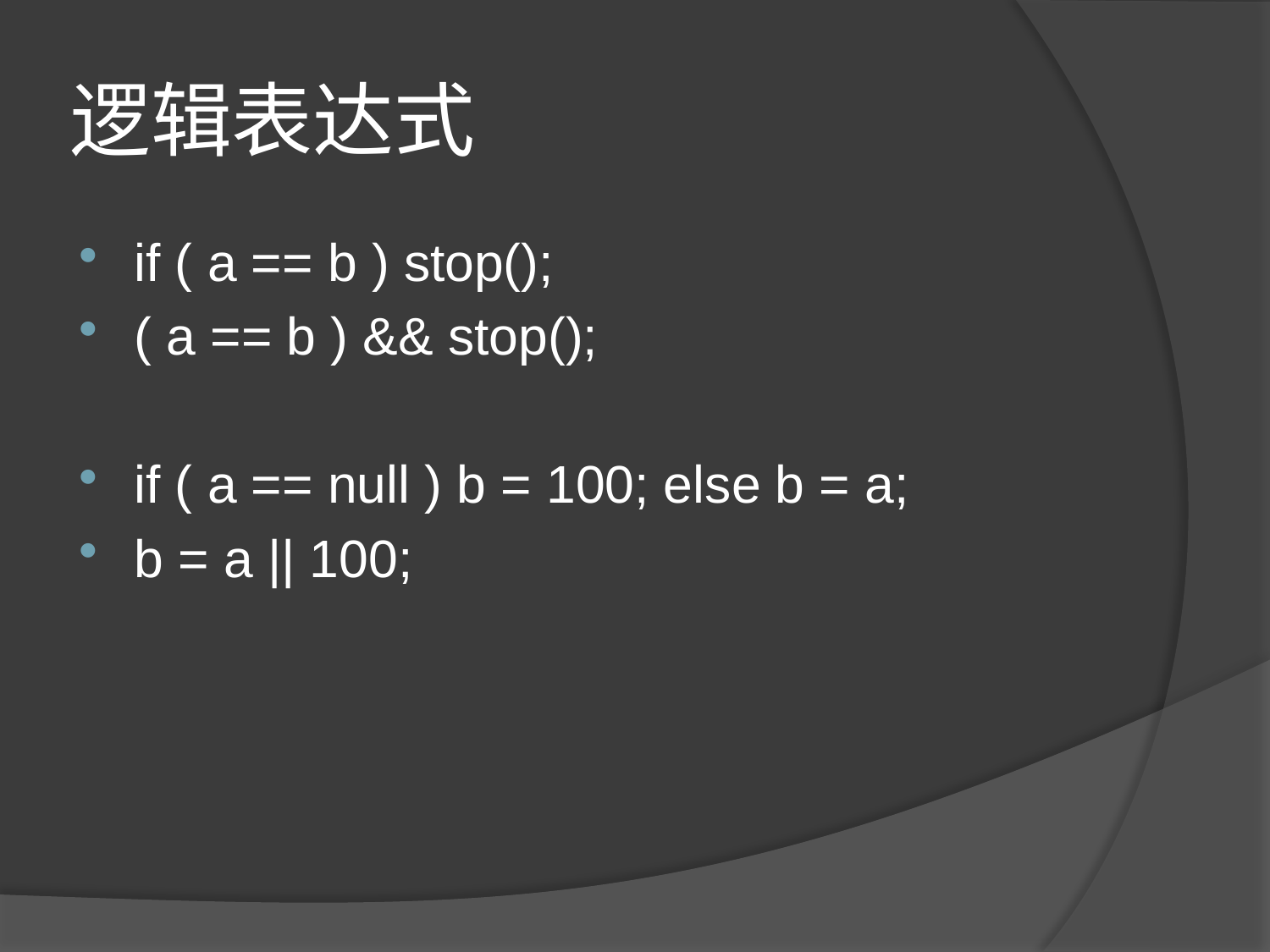

# 逻辑表达式
if ( a == b ) stop();
( a == b ) && stop();

if ( a == null ) b = 100; else b = a;
b = a || 100;